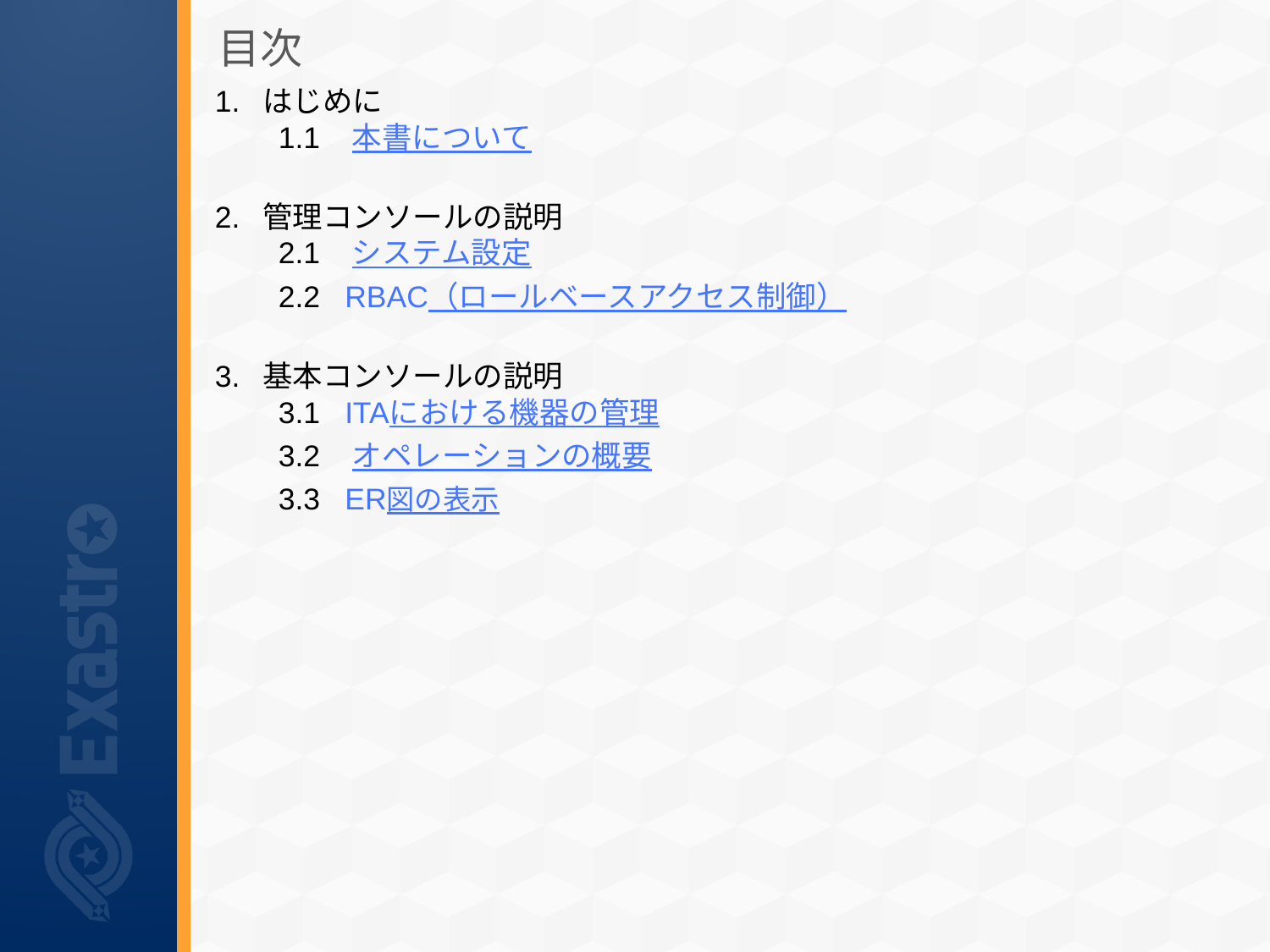

# 目次
はじめに
1.1   本書について

管理コンソールの説明
2.1   システム設定
2.2   RBAC（ロールベースアクセス制御）

基本コンソールの説明
3.1   ITAにおける機器の管理
3.2   オペレーションの概要
3.3   ER図の表示